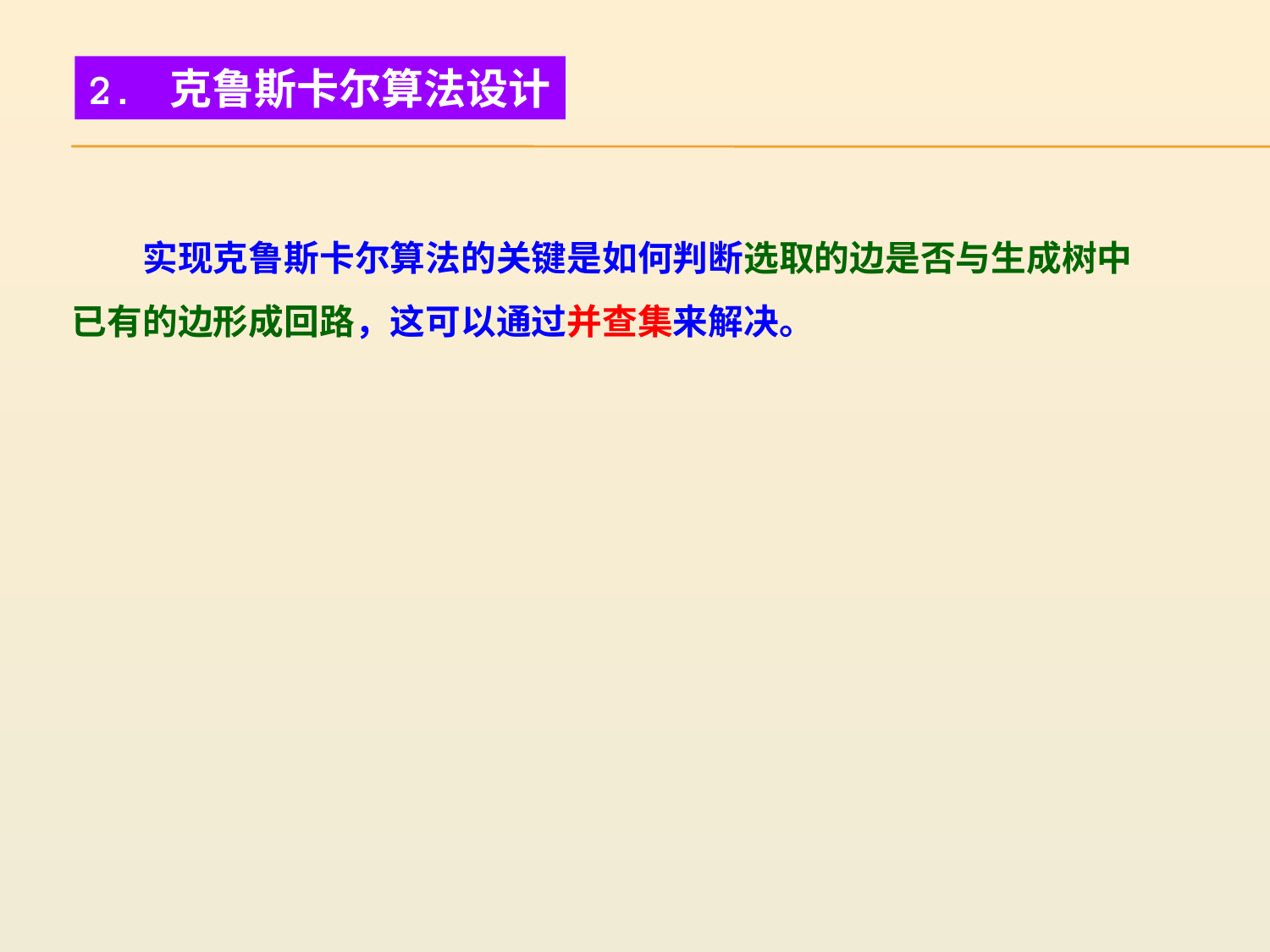

2. 克鲁斯卡尔算法设计
　　实现克鲁斯卡尔算法的关键是如何判断选取的边是否与生成树中已有的边形成回路，这可以通过并查集来解决。